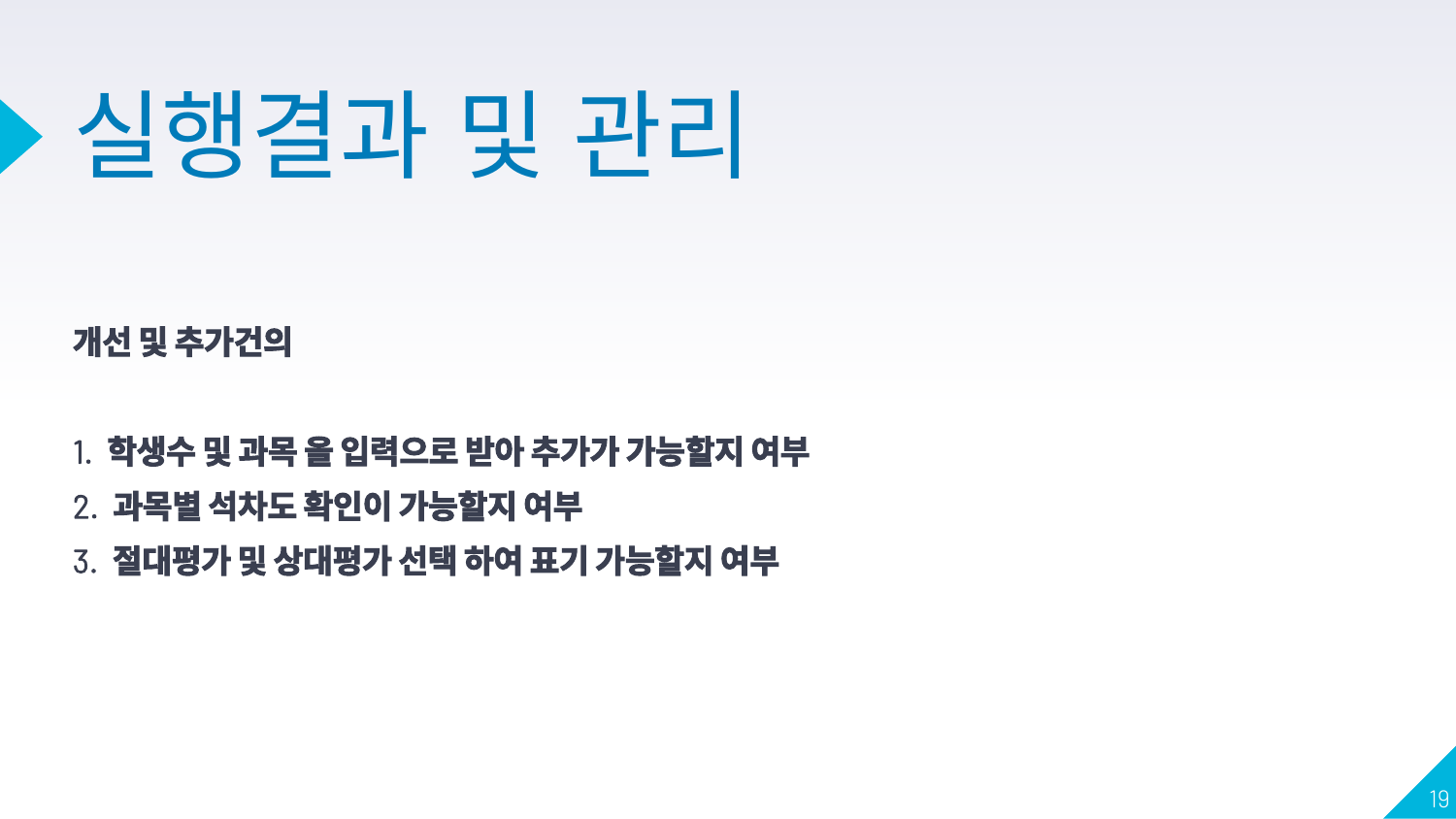

# 실행결과 및 관리
개선 및 추가건의

1. 학생수 및 과목 을 입력으로 받아 추가가 가능할지 여부
2. 과목별 석차도 확인이 가능할지 여부
3. 절대평가 및 상대평가 선택 하여 표기 가능할지 여부

19